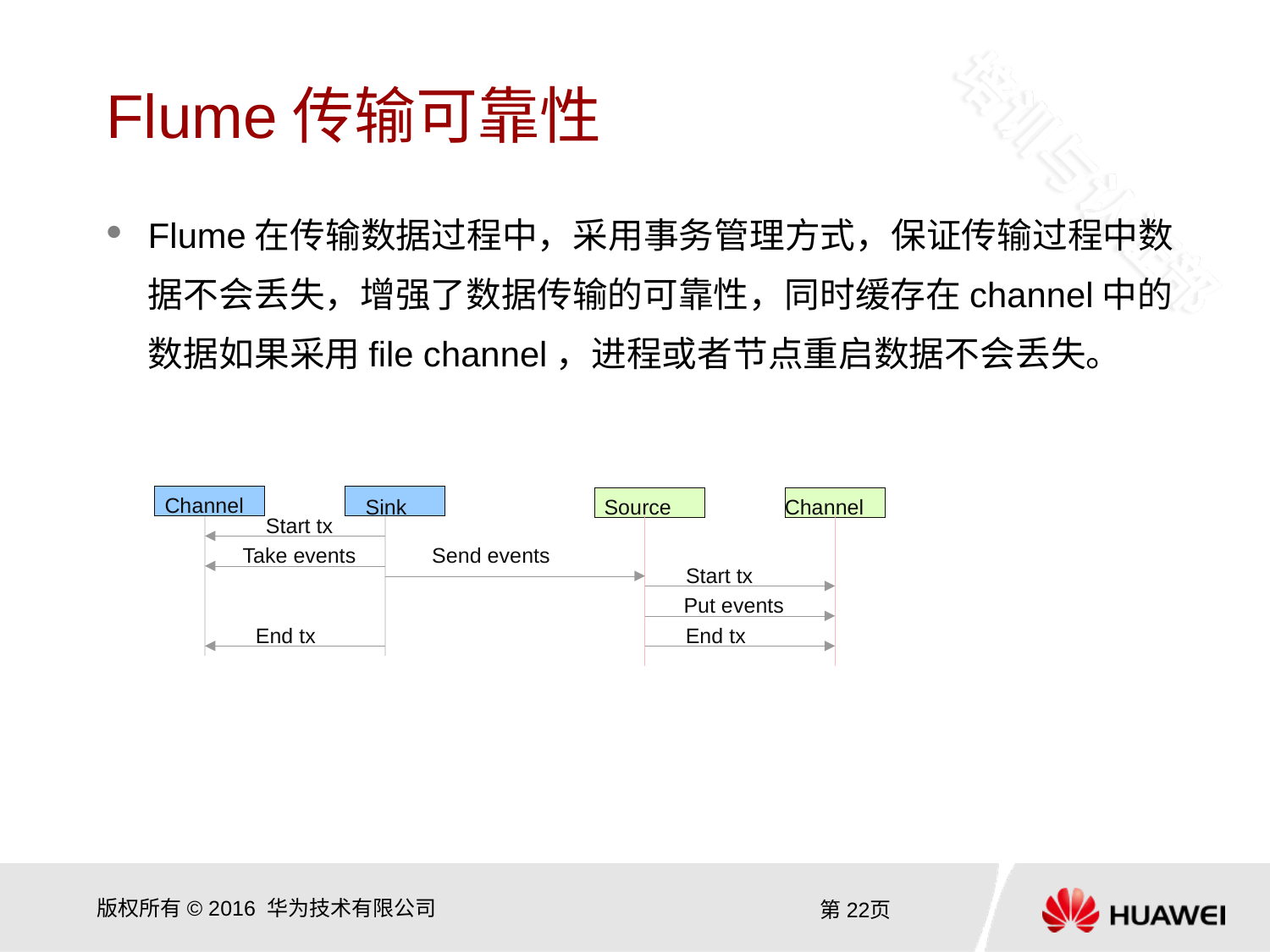

# Flume传输可靠性
Flume在传输数据过程中，采用事务管理方式，保证传输过程中数据不会丢失，增强了数据传输的可靠性，同时缓存在channel中的数据如果采用file channel，进程或者节点重启数据不会丢失。

Channel

Sink

Source
Channel

Start tx
Take events
Send events
Start tx
Put events
End tx
End tx